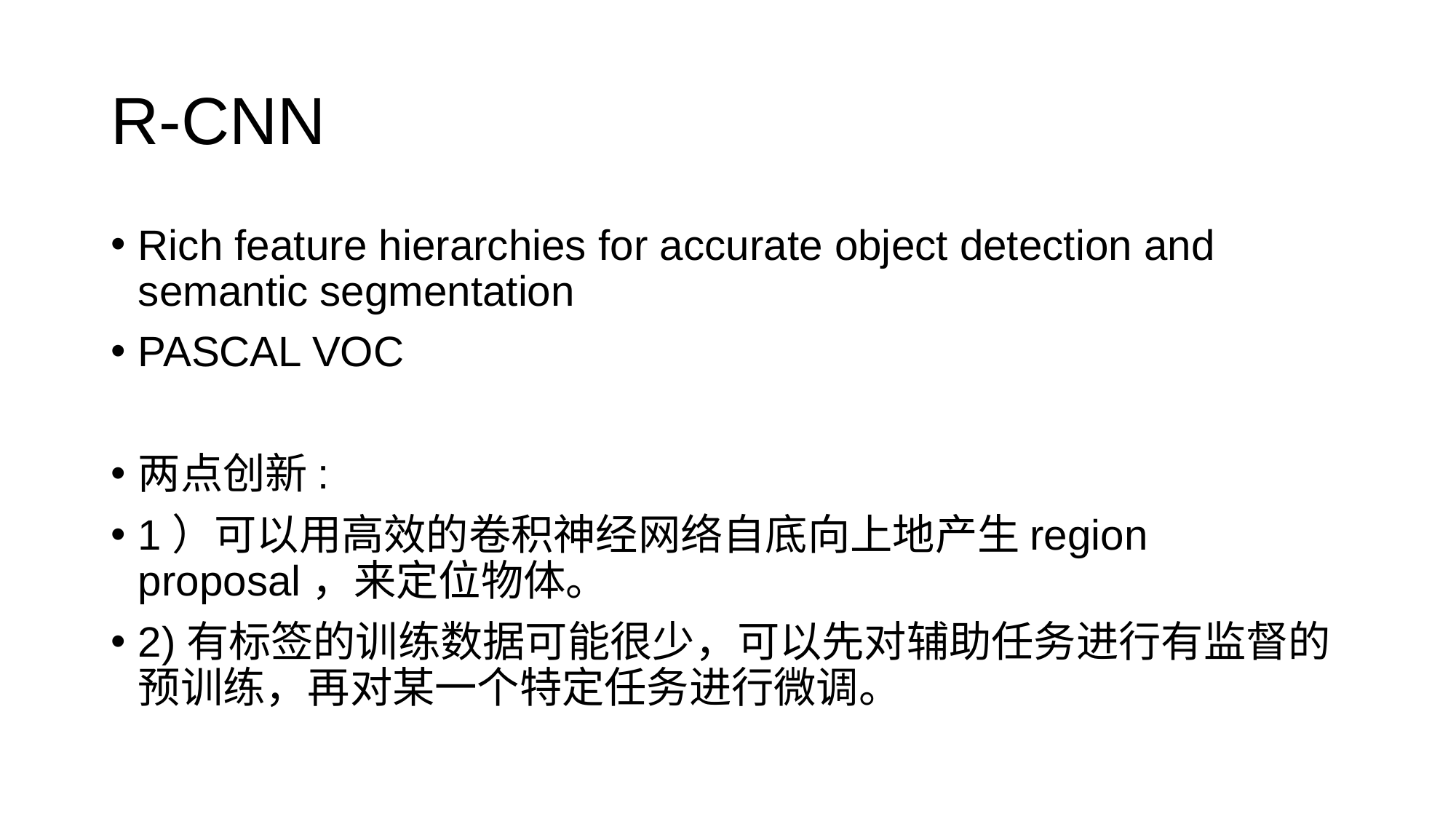

# R-CNN
Rich feature hierarchies for accurate object detection and semantic segmentation
PASCAL VOC

两点创新:
1）可以用高效的卷积神经网络自底向上地产生region proposal，来定位物体。
2)有标签的训练数据可能很少，可以先对辅助任务进行有监督的预训练，再对某一个特定任务进行微调。